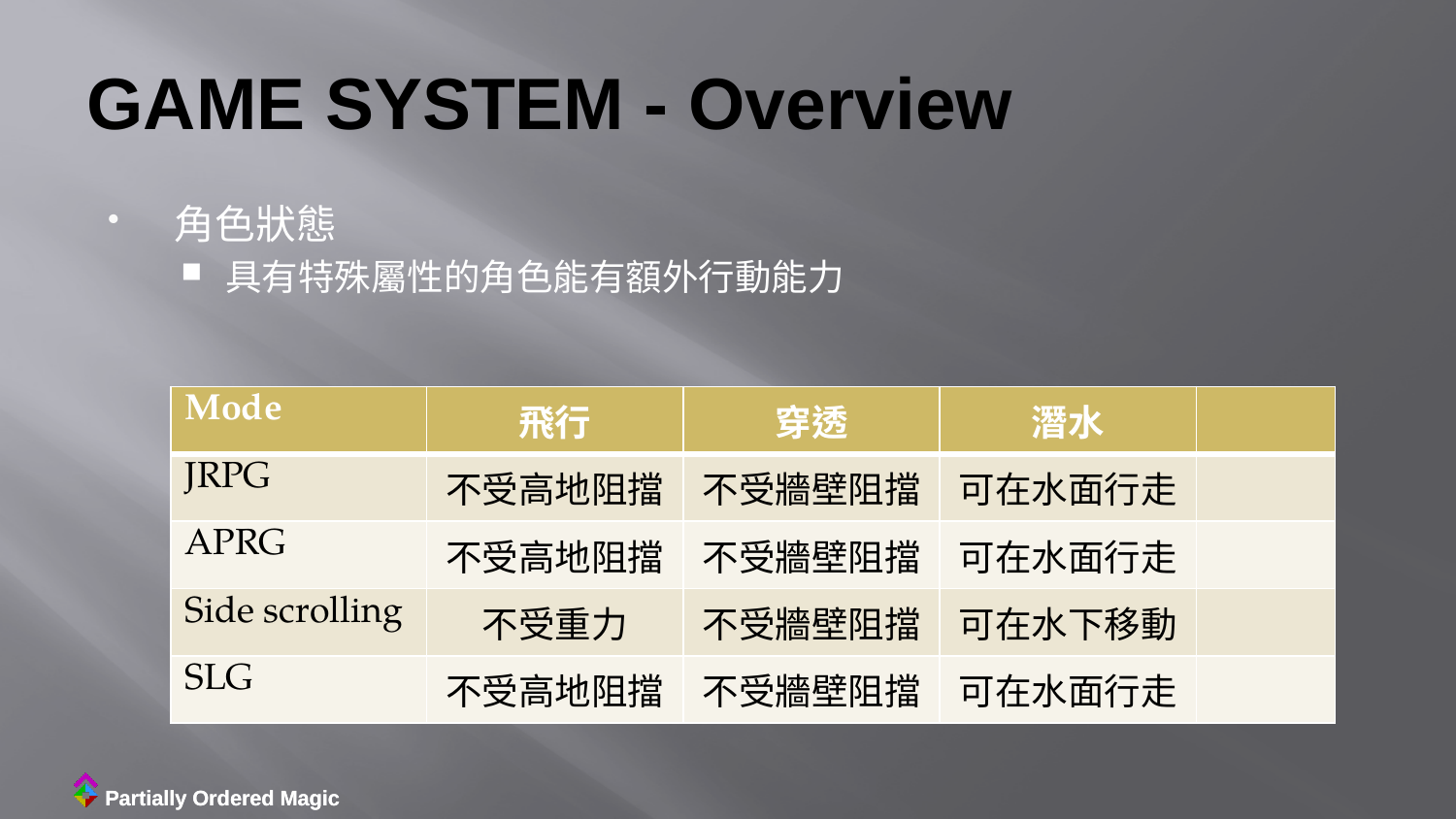

# GAME SYSTEM - Overview
角色狀態
具有特殊屬性的角色能有額外行動能力
| Mode | 飛行 | 穿透 | 潛水 |  |
| --- | --- | --- | --- | --- |
| JRPG | 不受高地阻擋 | 不受牆壁阻擋 | 可在水面行走 |  |
| APRG | 不受高地阻擋 | 不受牆壁阻擋 | 可在水面行走 |  |
| Side scrolling | 不受重力 | 不受牆壁阻擋 | 可在水下移動 |  |
| SLG | 不受高地阻擋 | 不受牆壁阻擋 | 可在水面行走 |  |